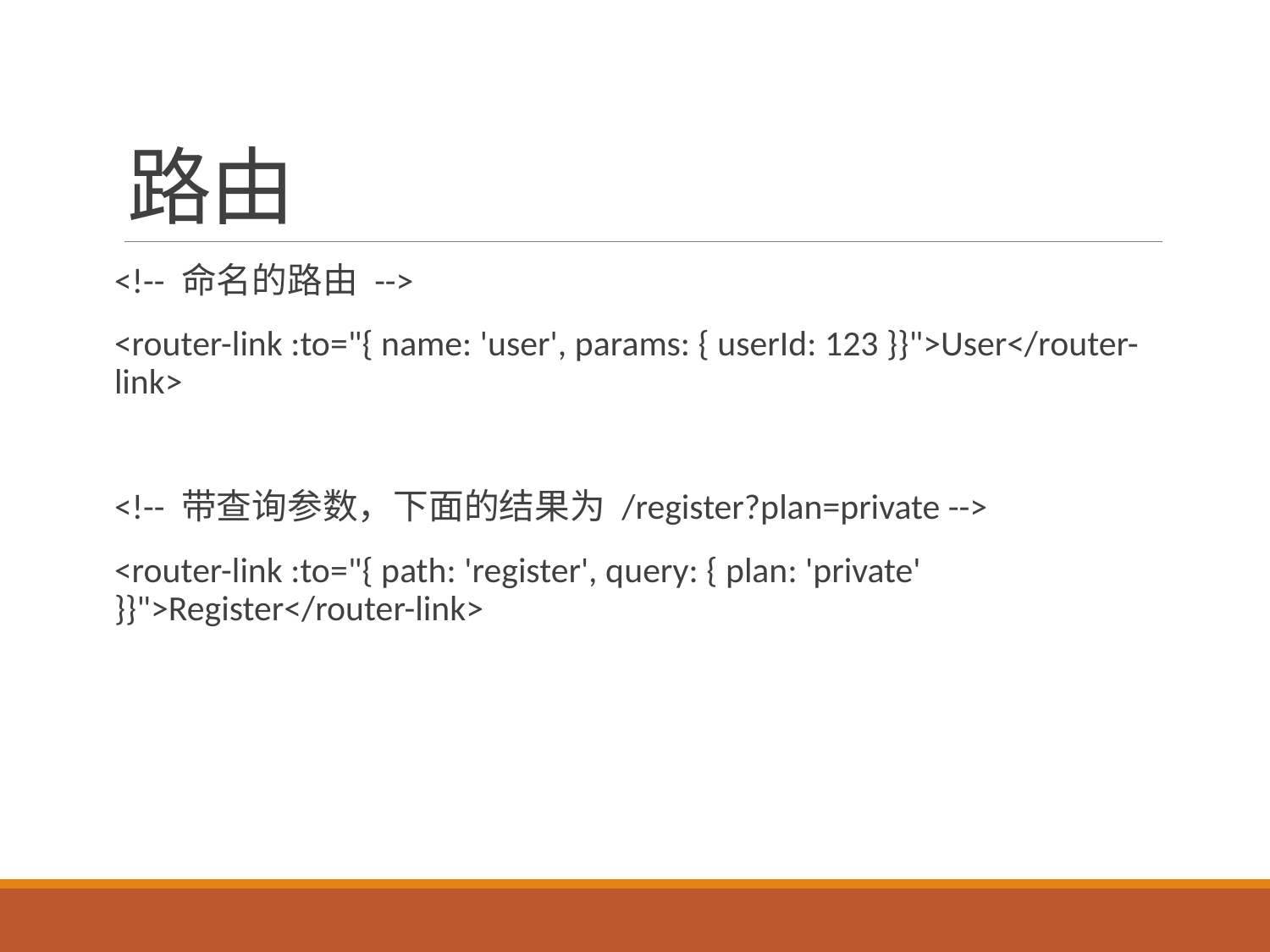

# 路由
<!-- 命名的路由 -->
<router-link :to="{ name: 'user', params: { userId: 123 }}">User</router-link>

<!-- 带查询参数，下面的结果为 /register?plan=private -->
<router-link :to="{ path: 'register', query: { plan: 'private' }}">Register</router-link>